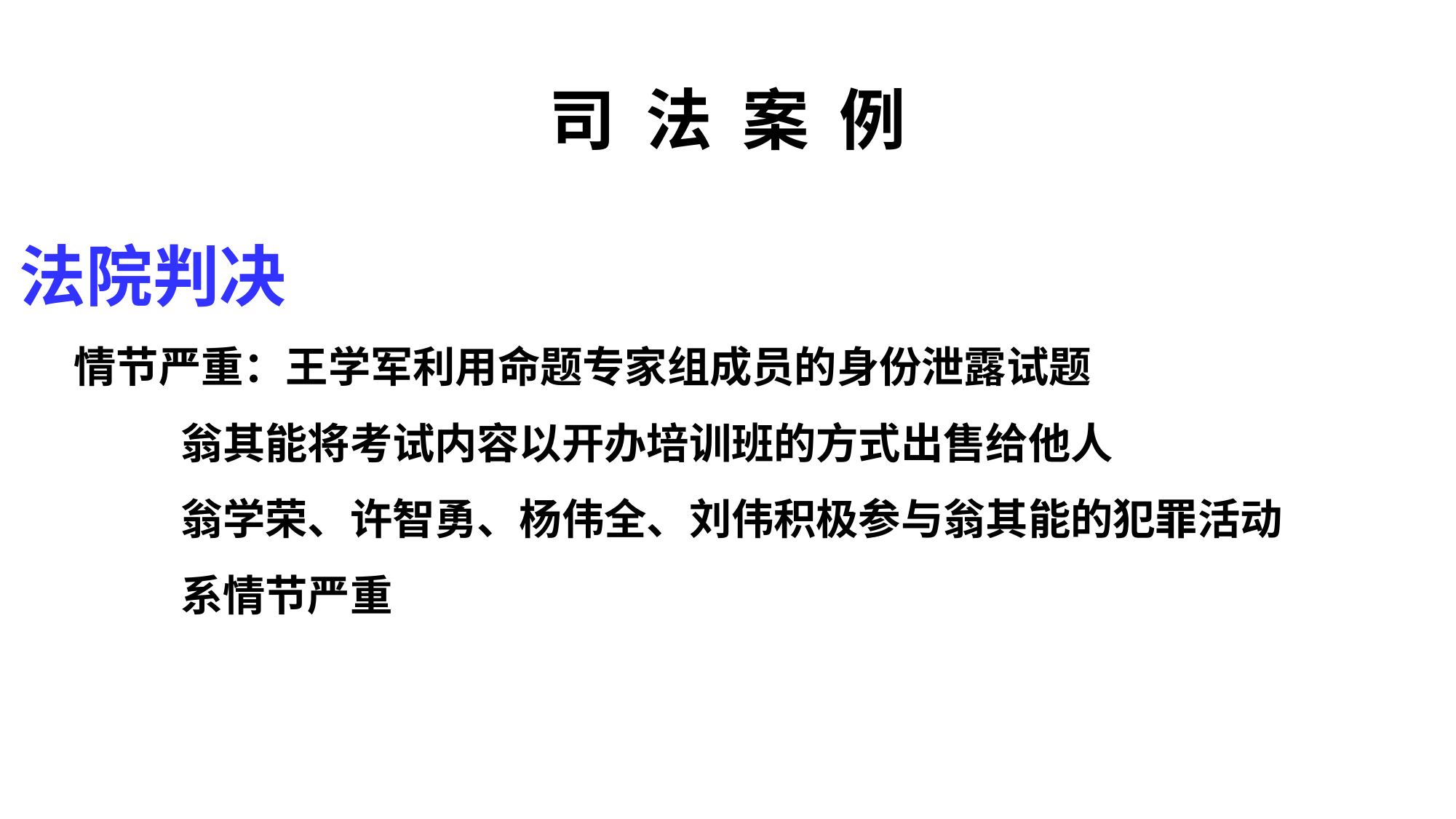

# 司  法  案  例
法院判决
情节严重：王学军利用命题专家组成员的身份泄露试题
          翁其能将考试内容以开办培训班的方式出售给他人
          翁学荣、许智勇、杨伟全、刘伟积极参与翁其能的犯罪活动
          系情节严重